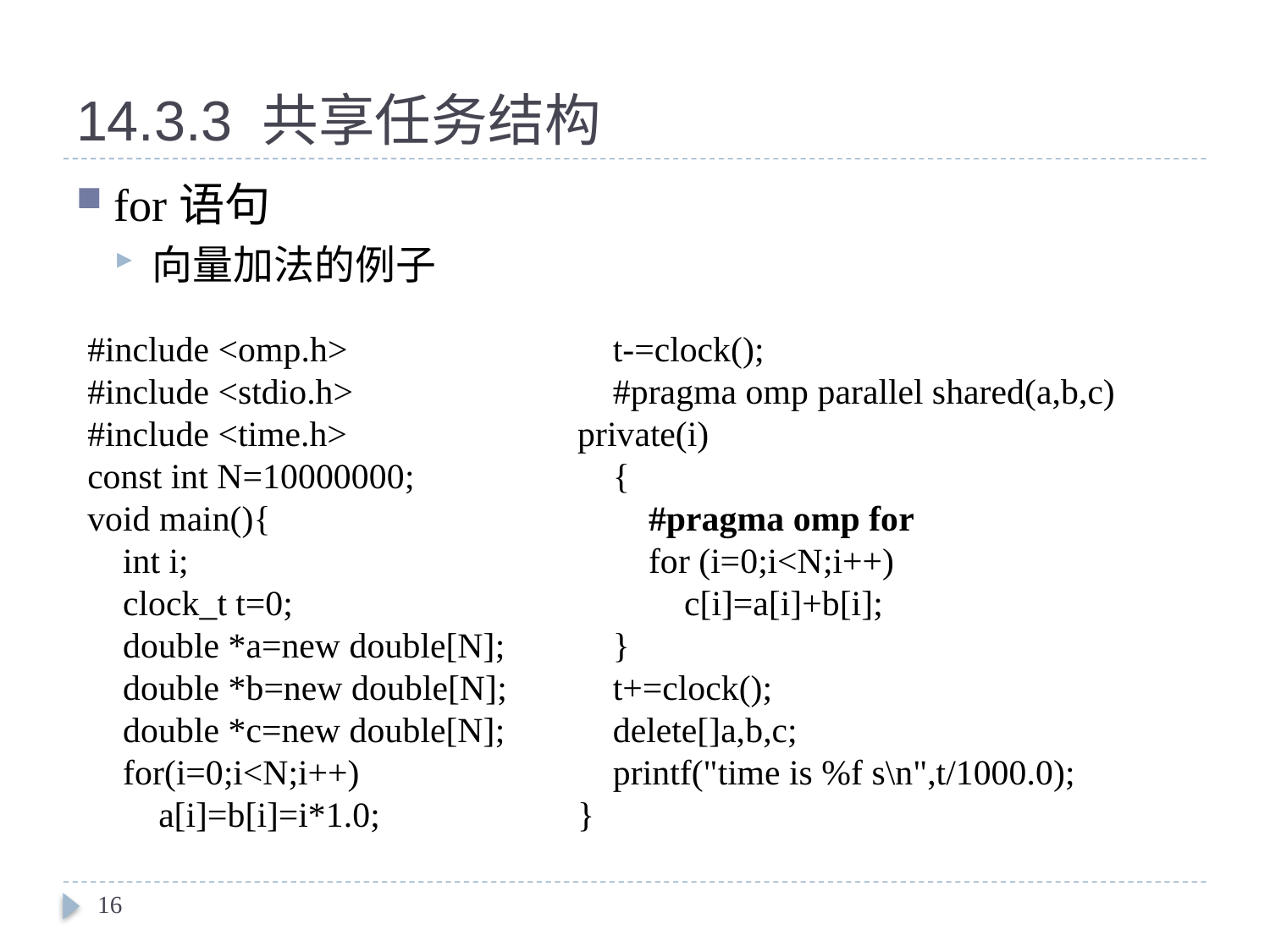

# 14.3.3 共享任务结构
for语句
向量加法的例子
#include <omp.h>
#include <stdio.h>
#include <time.h>
const int N=10000000;
void main(){
    int i;
    clock_t t=0;
    double *a=new double[N];
    double *b=new double[N];
    double *c=new double[N];
    for(i=0;i<N;i++)
        a[i]=b[i]=i*1.0;
    t-=clock();
    #pragma omp parallel shared(a,b,c) private(i)
    {
        #pragma omp for
        for (i=0;i<N;i++)
            c[i]=a[i]+b[i];
    }
    t+=clock();
    delete[]a,b,c;
    printf("time is %f s\n",t/1000.0);
}

16